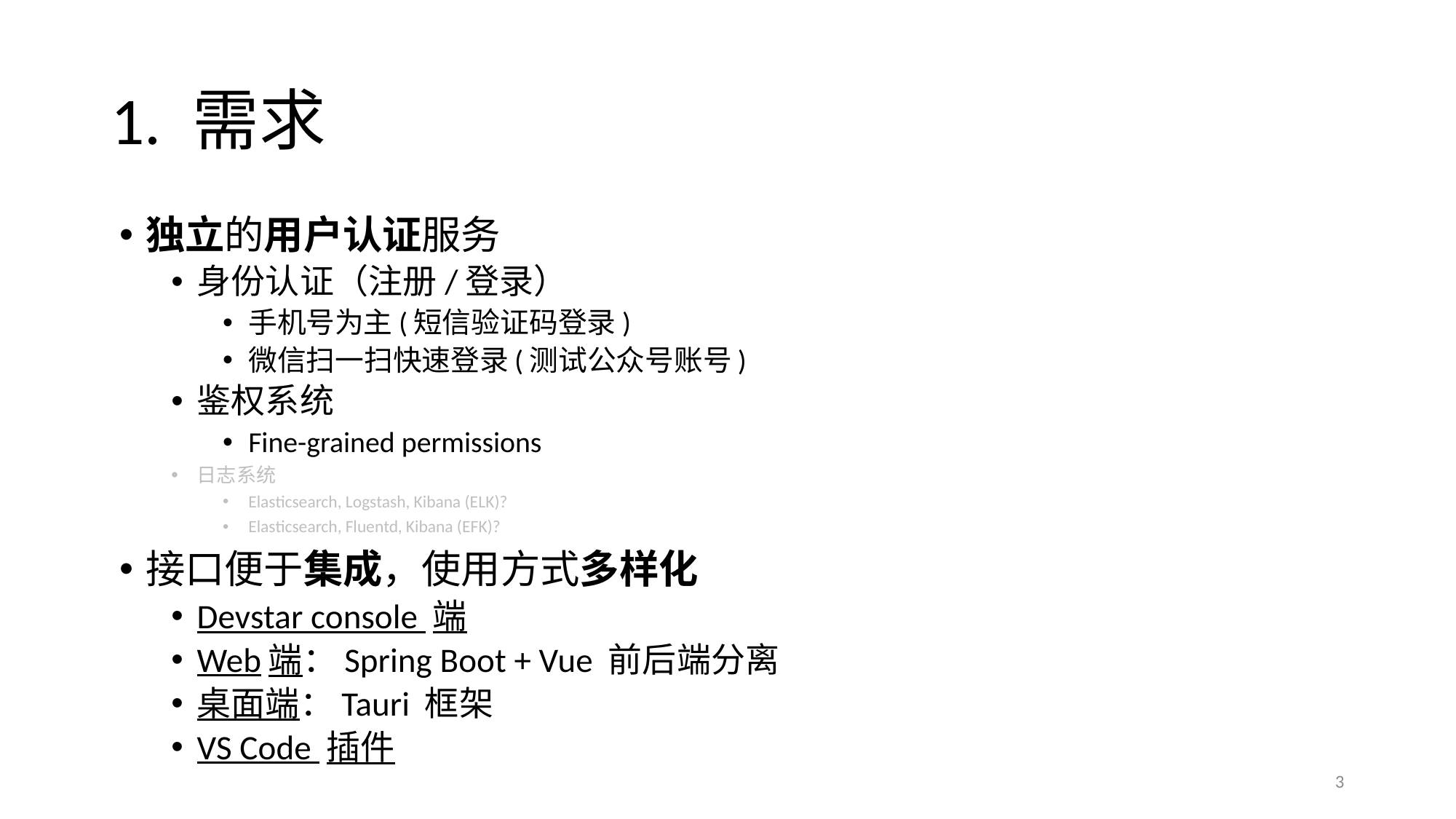

# 1. 需求
独立的用户认证服务
身份认证（注册/登录）
手机号为主(短信验证码登录)
微信扫一扫快速登录(测试公众号账号)
鉴权系统
Fine-grained permissions
日志系统
Elasticsearch, Logstash, Kibana (ELK)?
Elasticsearch, Fluentd, Kibana (EFK)?
接口便于集成，使用方式多样化
Devstar console 端
Web端：Spring Boot + Vue 前后端分离
桌面端：Tauri 框架
VS Code 插件

3